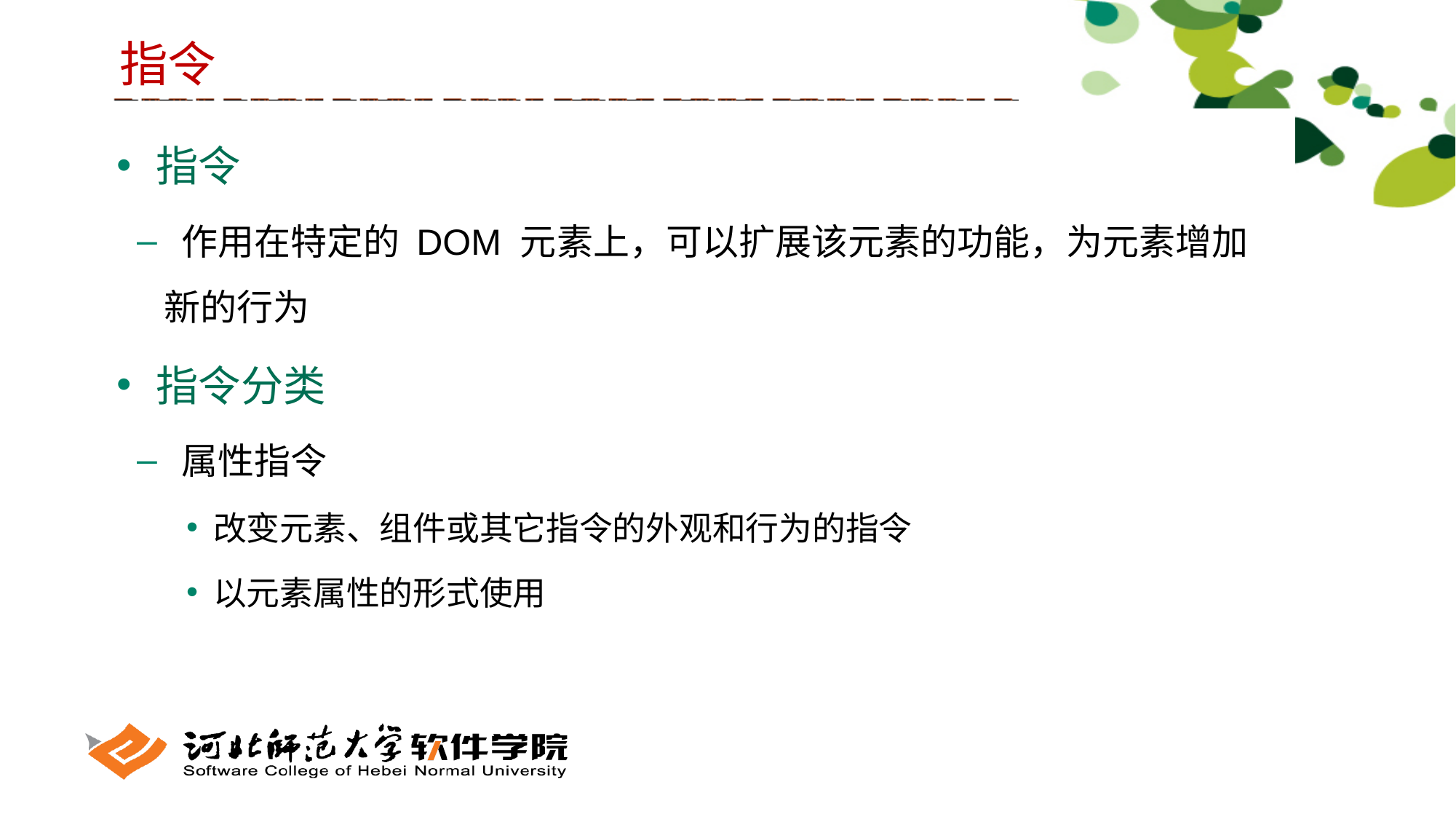

指令
 指令
 作用在特定的 DOM 元素上，可以扩展该元素的功能，为元素增加新的行为
 指令分类
 属性指令
 改变元素、组件或其它指令的外观和行为的指令
 以元素属性的形式使用